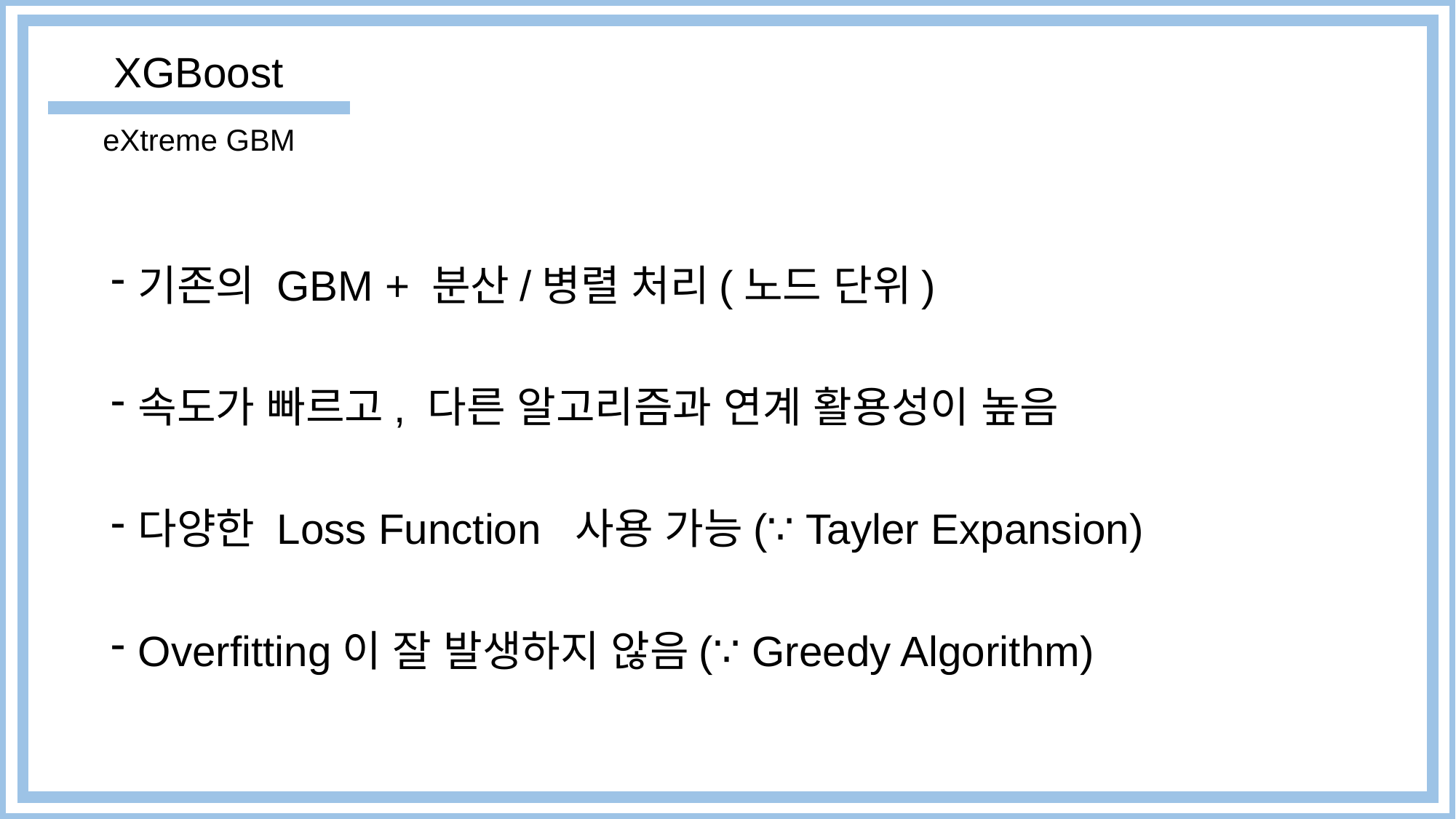

XGBoost

eXtreme GBM
기존의 GBM + 분산/병렬 처리(노드 단위)

속도가 빠르고, 다른 알고리즘과 연계 활용성이 높음

다양한 Loss Function  사용 가능(∵ Tayler Expansion)

Overfitting이 잘 발생하지 않음(∵ Greedy Algorithm)